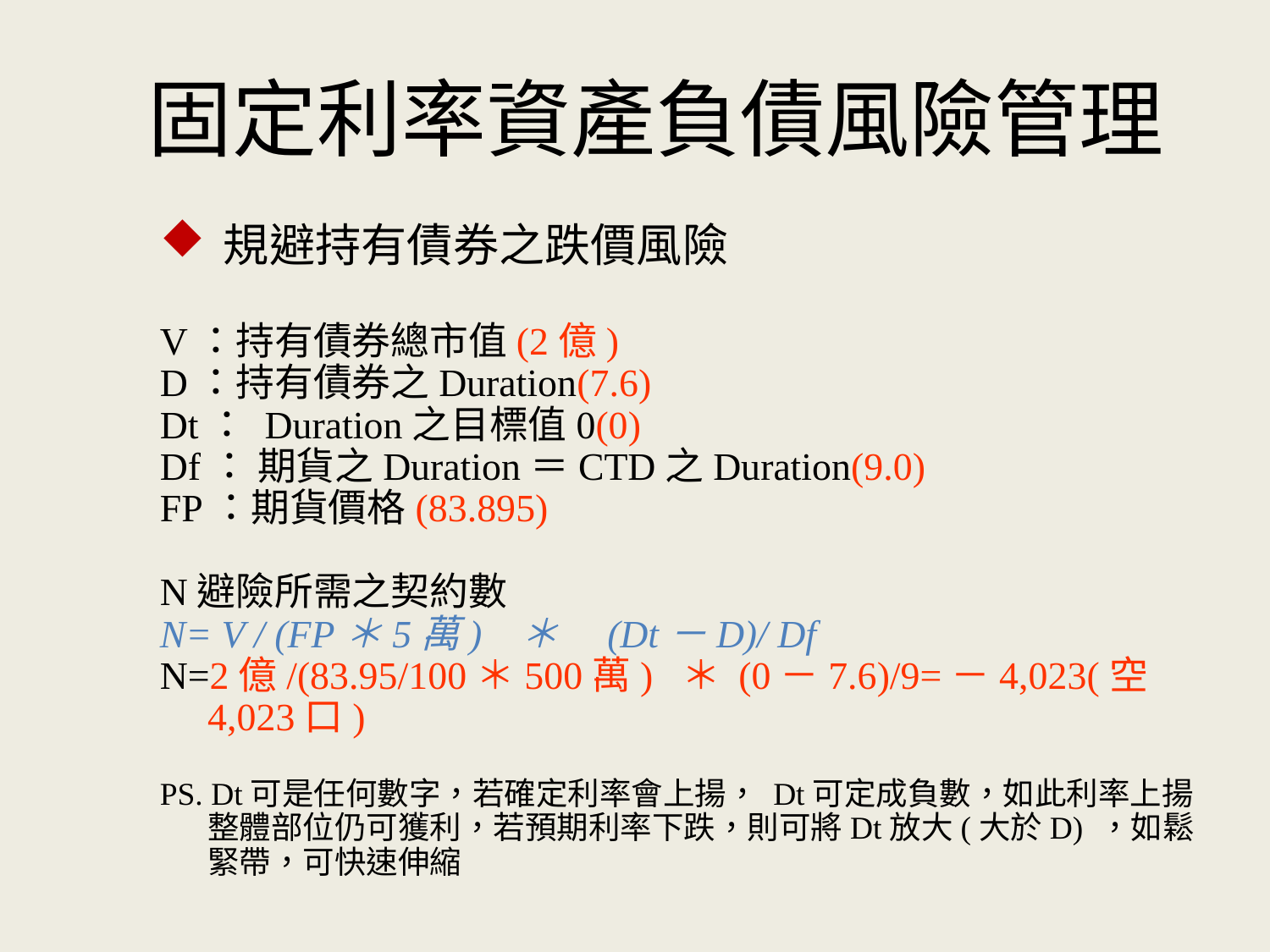

固定利率資產負債風險管理
規避持有債券之跌價風險

V：持有債券總市值(2億)
D：持有債券之Duration(7.6)
Dt： Duration之目標值0(0)
Df： 期貨之Duration＝CTD之Duration(9.0)
FP：期貨價格(83.895)

N避險所需之契約數
N= V / (FP＊5萬)   ＊　(Dt－D)/ Df
N=2億/(83.95/100＊500萬)  ＊ (0－7.6)/9=－4,023(空4,023口)

PS. Dt可是任何數字，若確定利率會上揚， Dt可定成負數，如此利率上揚整體部位仍可獲利，若預期利率下跌，則可將Dt放大(大於D) ，如鬆緊帶，可快速伸縮